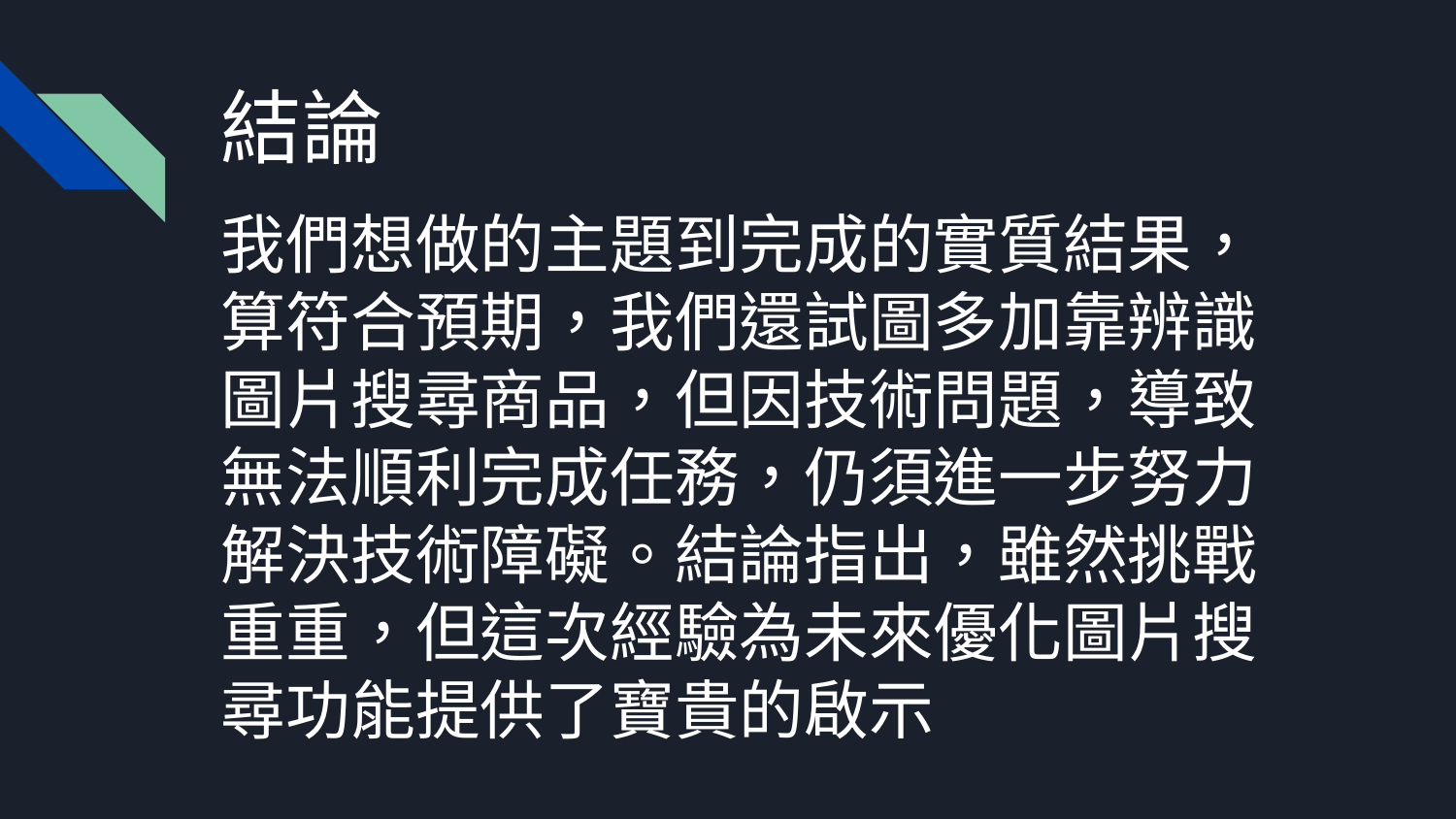

# 結論
我們想做的主題到完成的實質結果，算符合預期，我們還試圖多加靠辨識圖片搜尋商品，但因技術問題，導致無法順利完成任務，仍須進一步努力解決技術障礙。結論指出，雖然挑戰重重，但這次經驗為未來優化圖片搜尋功能提供了寶貴的啟示